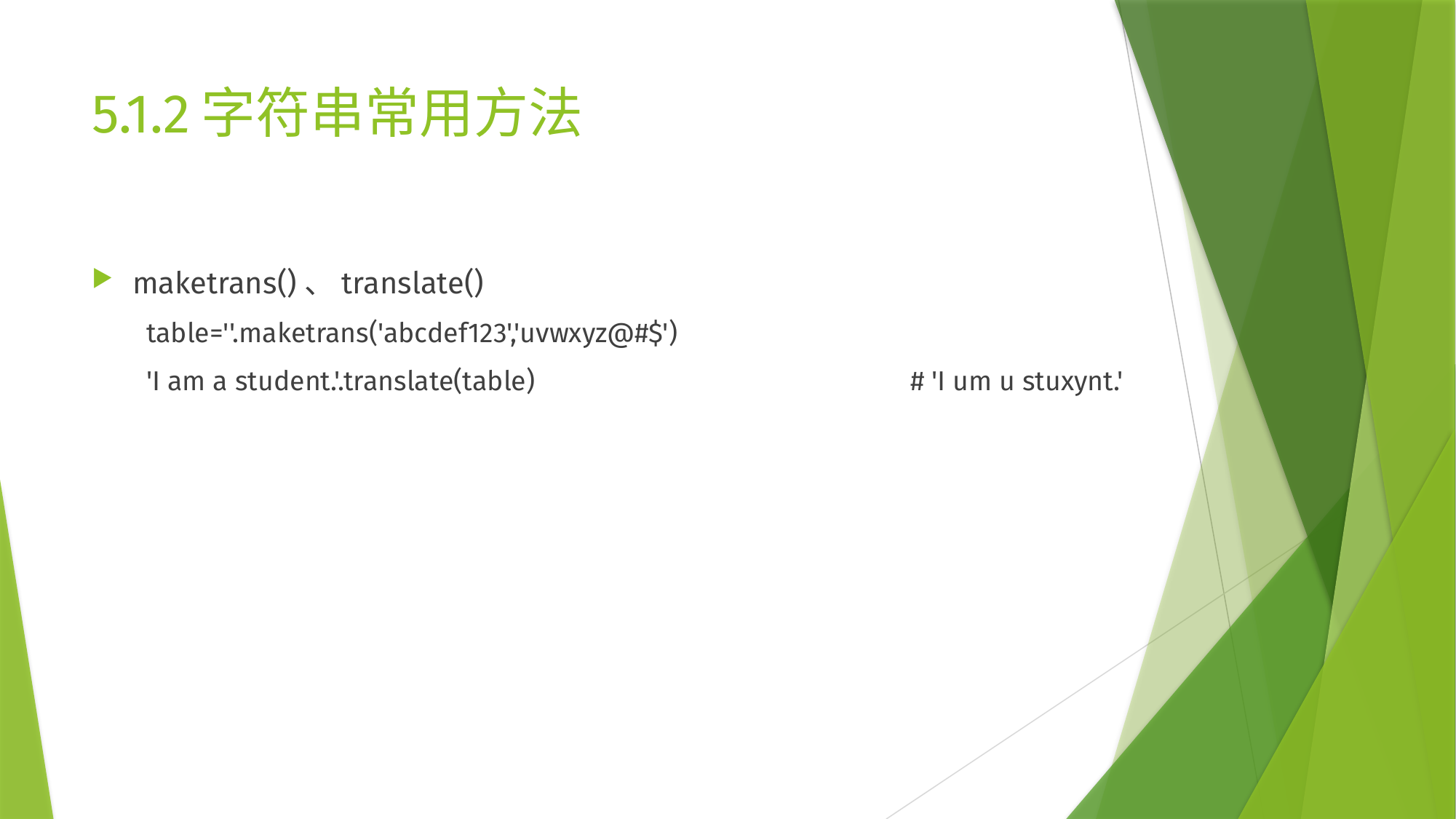

# 5.1.2	字符串常用方法
maketrans()、translate()
table=''.maketrans('abcdef123','uvwxyz@#$')
'I am a student.'.translate(table)				# 'I um u stuxynt.'